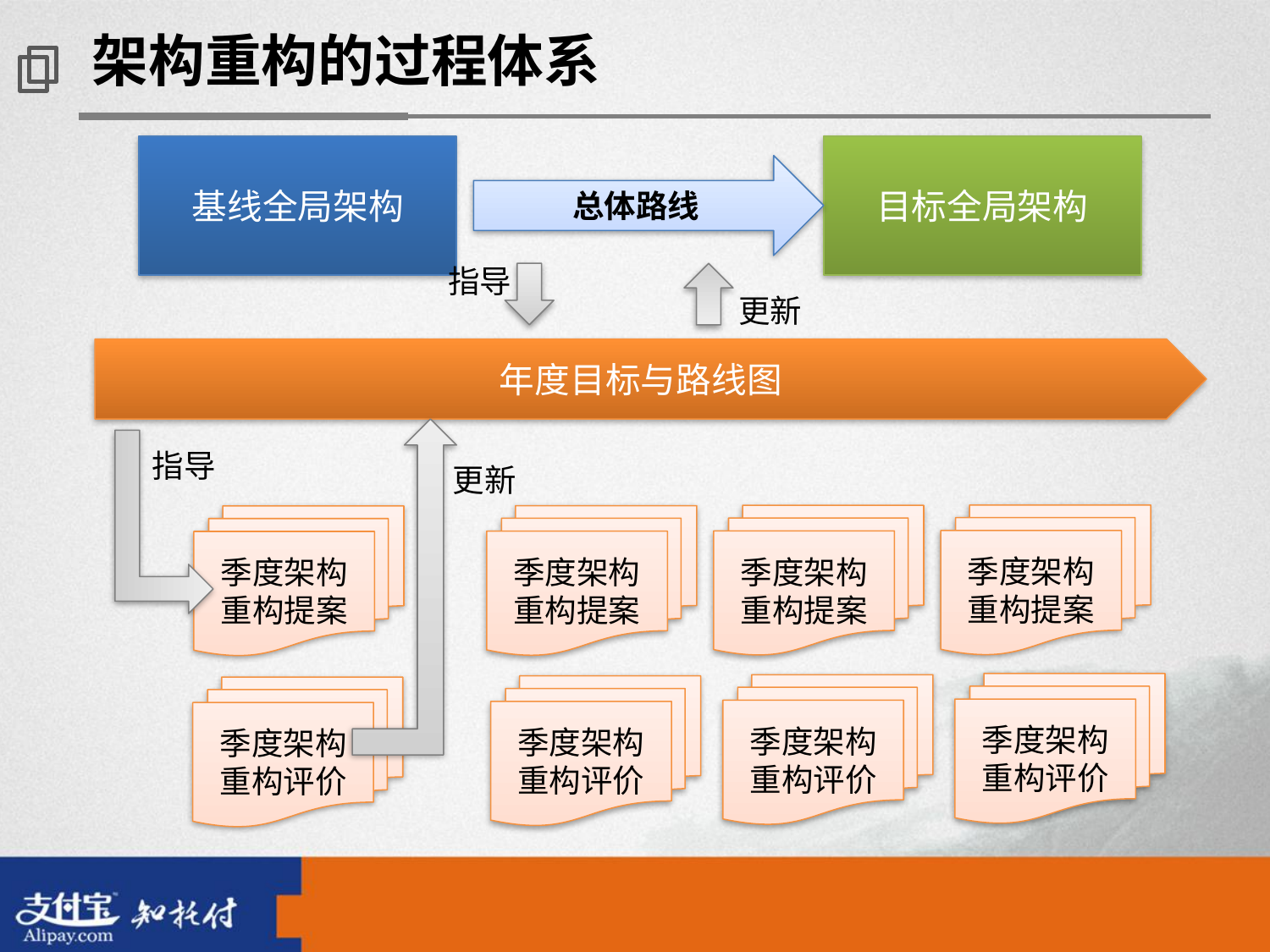

架构重构的过程体系
基线全局架构
目标全局架构
总体路线
指导

更新
年度目标与路线图

更新
季度架构
重构评价
季度架构
重构评价
季度架构
重构评价
季度架构
重构评价
指导

季度架构
重构提案
季度架构
重构提案
季度架构
重构提案
季度架构
重构提案